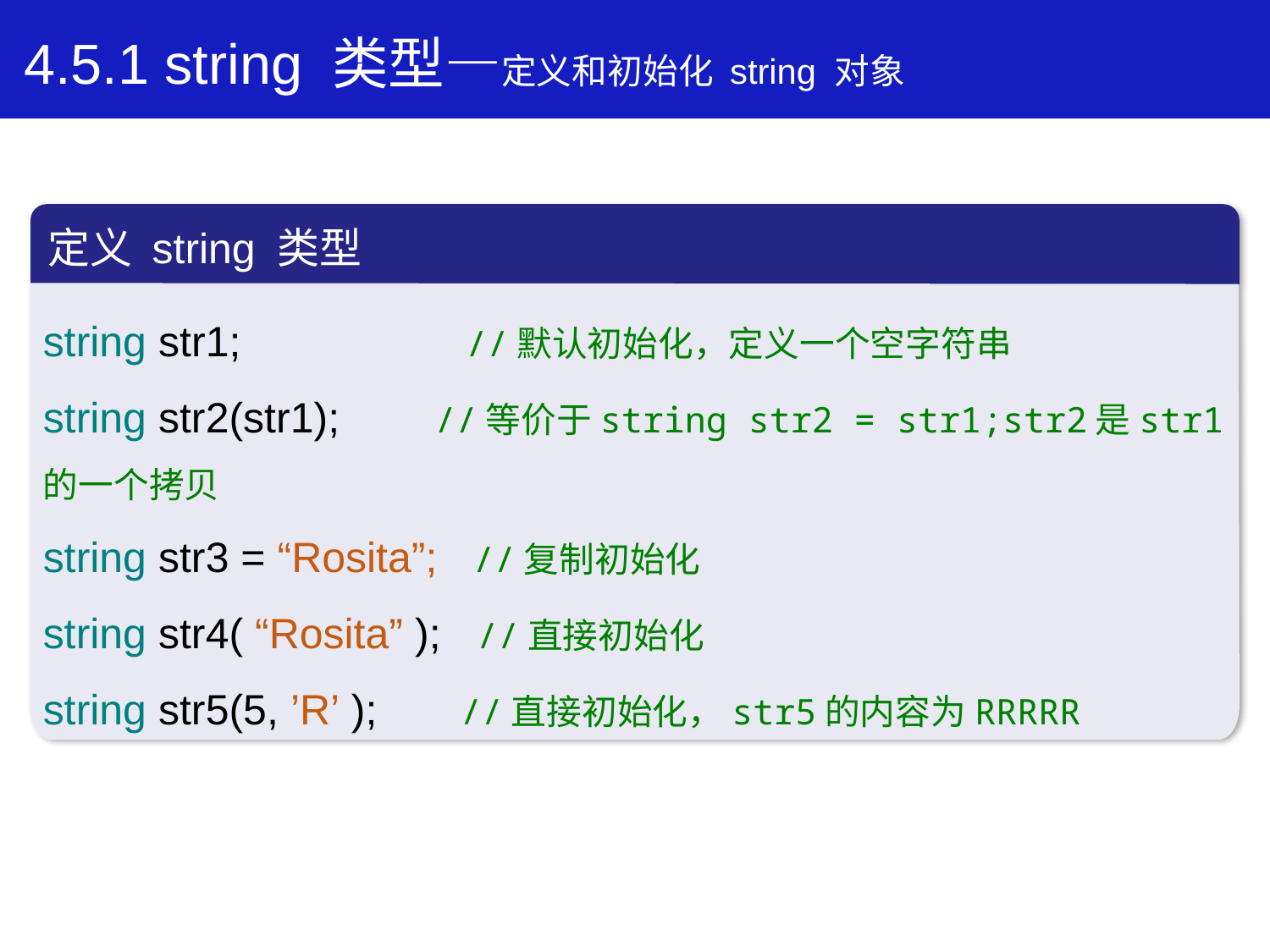

4.5.1 string 类型—定义和初始化 string 对象
定义 string 类型
string str1;                   //默认初始化，定义一个空字符串
string str2(str1);        //等价于string str2 = str1;str2是str1的一个拷贝
string str3 = “Rosita”;   //复制初始化
string str4( “Rosita” );   //直接初始化
string str5(5, ’R’ );       //直接初始化，str5的内容为RRRRR
81